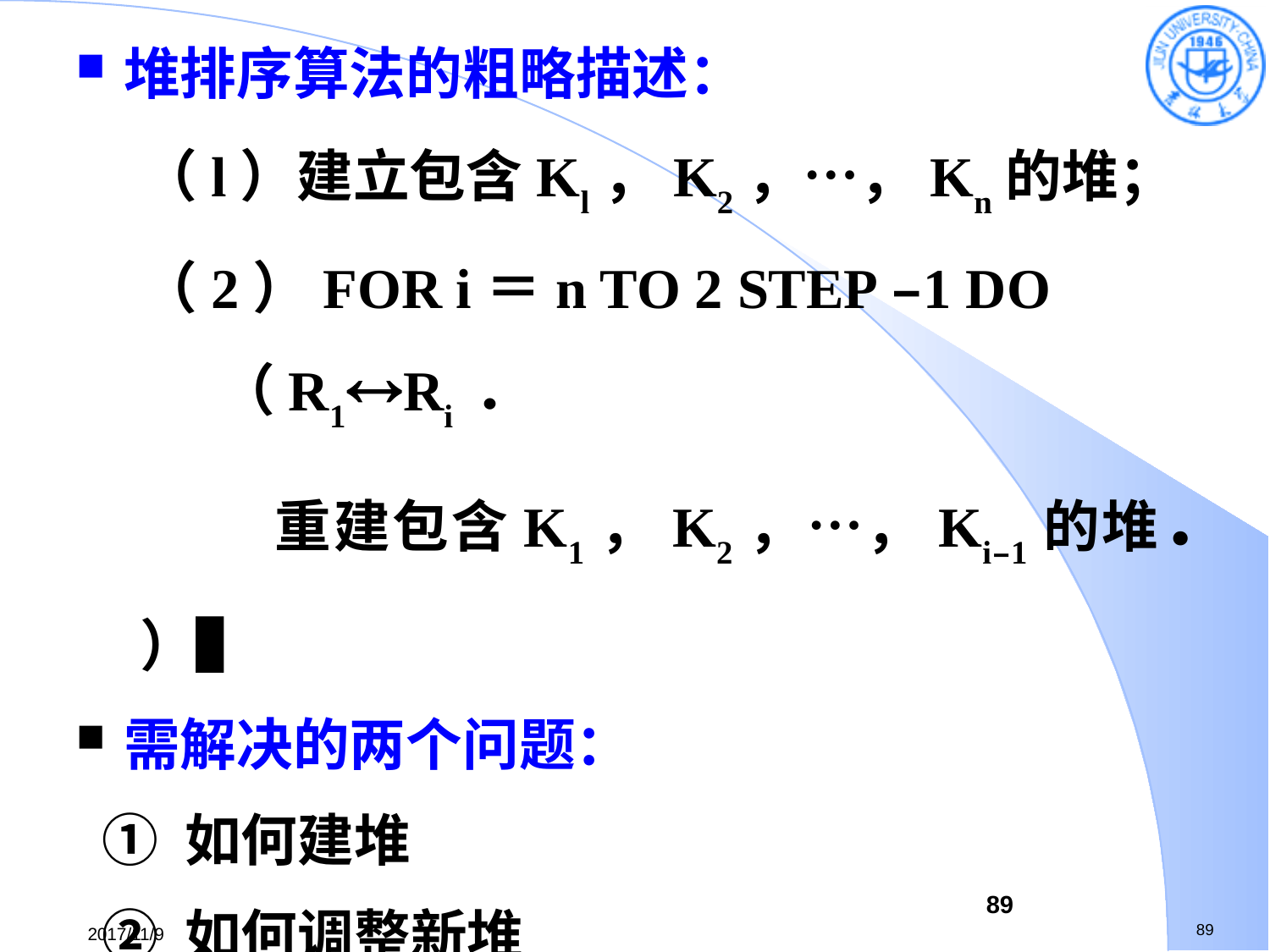

堆排序算法的粗略描述：
    （l）建立包含Kl，K2，…，Kn的堆；
    （2）FOR i＝n TO 2 STEP –1 DO
          （R1↔Ri ．
            重建包含K1，K2，…，Ki–1的堆． ）▌
需解决的两个问题：
  ① 如何建堆
  ② 如何调整新堆

89